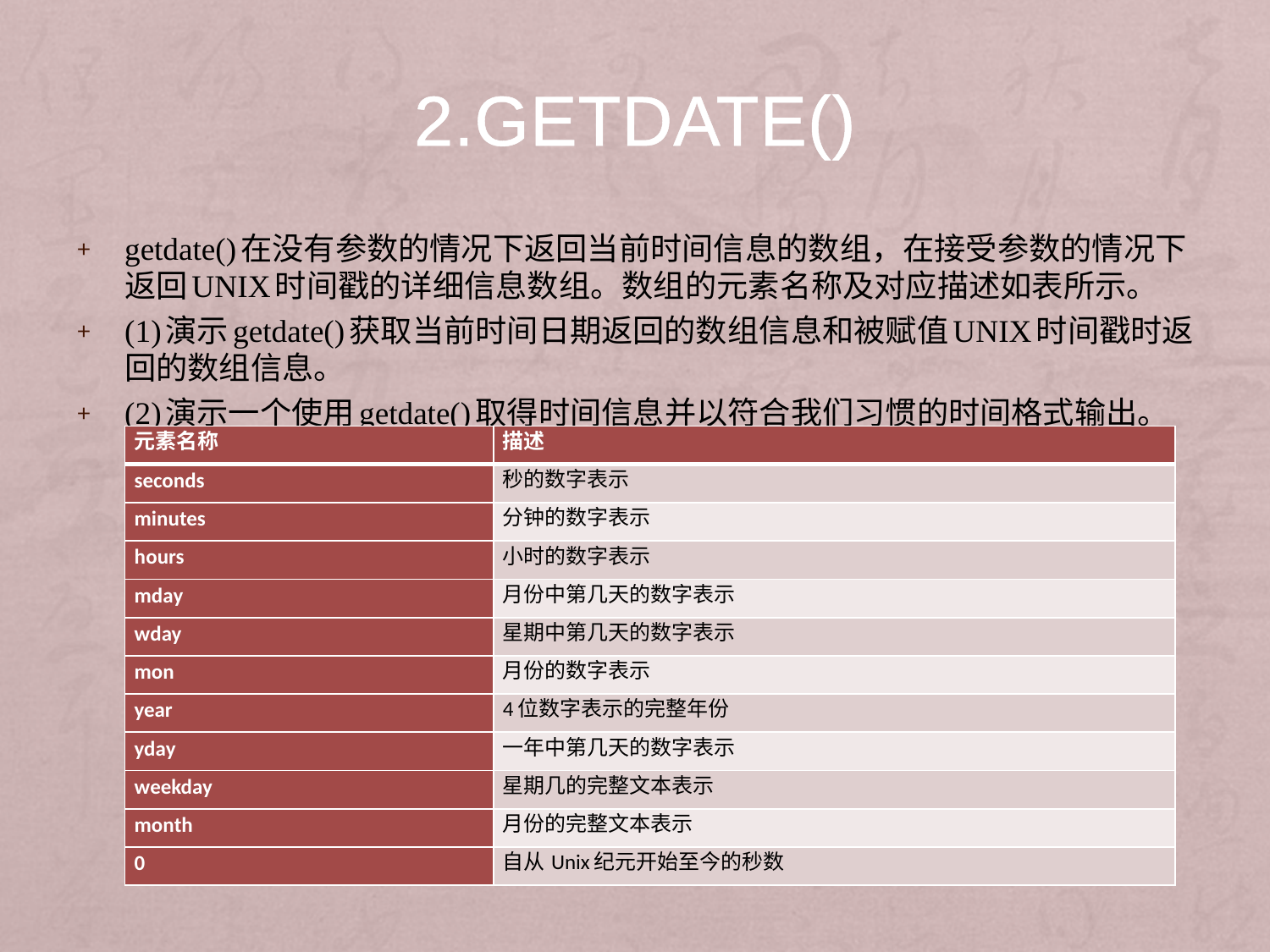

# 2.getdate()
getdate()在没有参数的情况下返回当前时间信息的数组，在接受参数的情况下返回UNIX时间戳的详细信息数组。数组的元素名称及对应描述如表所示。
(1)演示getdate()获取当前时间日期返回的数组信息和被赋值UNIX时间戳时返回的数组信息。
(2)演示一个使用getdate()取得时间信息并以符合我们习惯的时间格式输出。
| 元素名称 | 描述 |
| --- | --- |
| seconds | 秒的数字表示 |
| minutes | 分钟的数字表示 |
| hours | 小时的数字表示 |
| mday | 月份中第几天的数字表示 |
| wday | 星期中第几天的数字表示 |
| mon | 月份的数字表示 |
| year | 4位数字表示的完整年份 |
| yday | 一年中第几天的数字表示 |
| weekday | 星期几的完整文本表示 |
| month | 月份的完整文本表示 |
| 0 | 自从Unix纪元开始至今的秒数 |